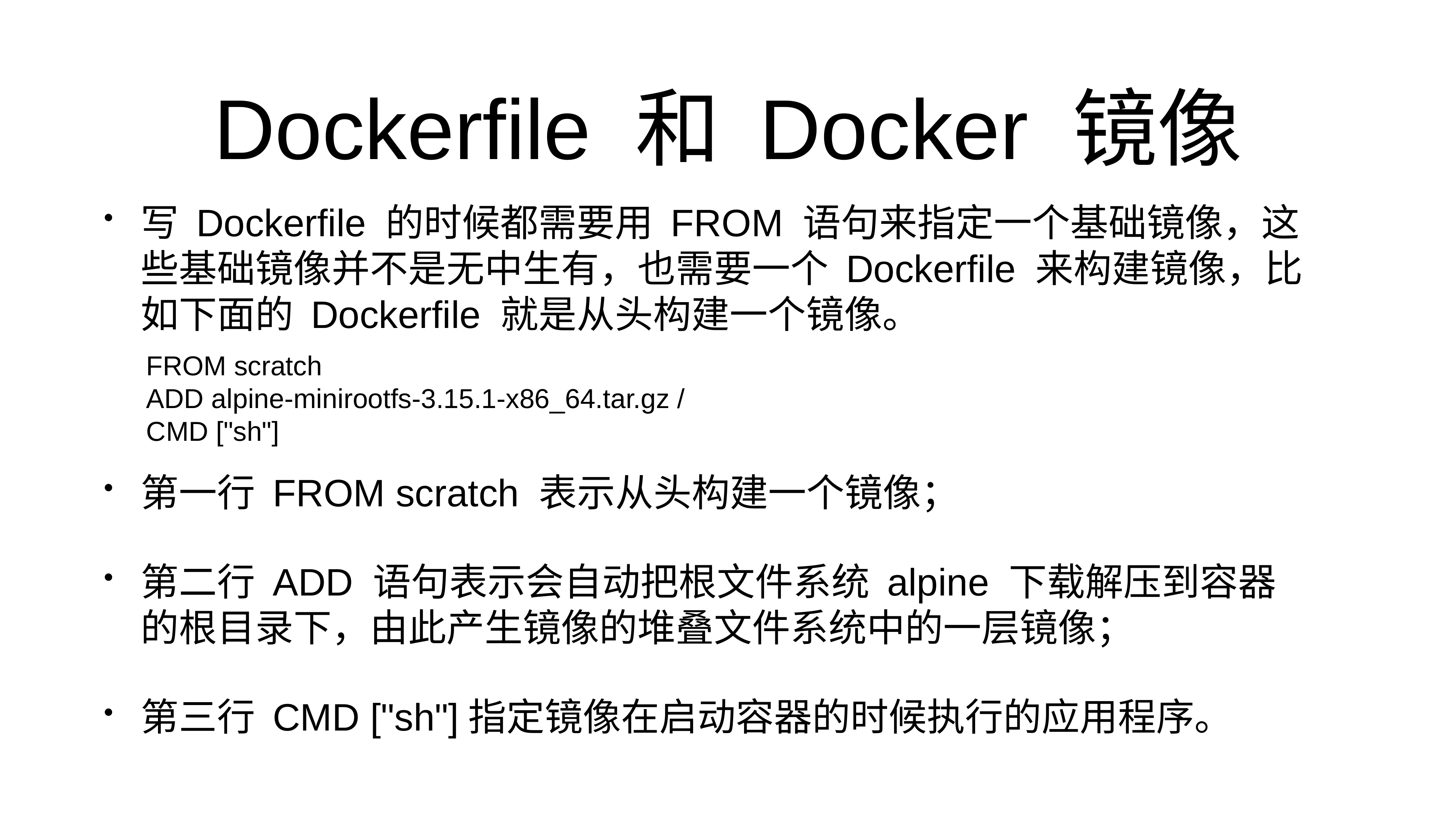

# Dockerfile 和 Docker 镜像
写 Dockerfile 的时候都需要用 FROM 语句来指定一个基础镜像，这些基础镜像并不是无中生有，也需要一个 Dockerfile 来构建镜像，比如下面的 Dockerfile 就是从头构建一个镜像。

第一行 FROM scratch 表示从头构建一个镜像；
第二行 ADD 语句表示会自动把根文件系统 alpine 下载解压到容器的根目录下，由此产生镜像的堆叠文件系统中的一层镜像；
第三行 CMD ["sh"]指定镜像在启动容器的时候执行的应用程序。
FROM scratch
ADD alpine-minirootfs-3.15.1-x86_64.tar.gz /
CMD ["sh"]